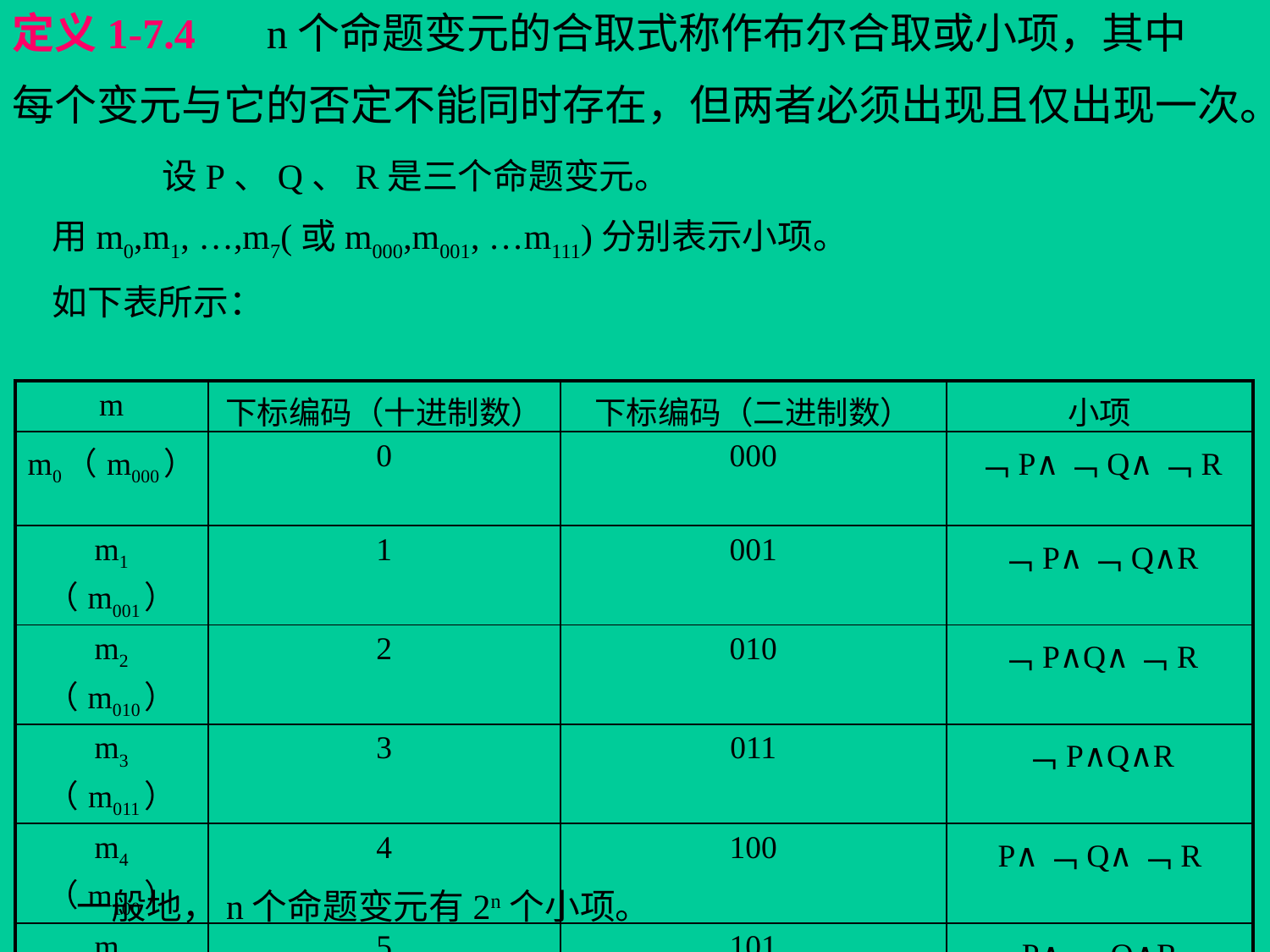

定义1-7.4	n个命题变元的合取式称作布尔合取或小项，其中
每个变元与它的否定不能同时存在，但两者必须出现且仅出现一次。
                  设P、Q、R是三个命题变元。
    用m0,m1, …,m7(或m000,m001, …m111)分别表示小项。
    如下表所示：
| m | 下标编码（十进制数） | 下标编码（二进制数） | 小项 |
| --- | --- | --- | --- |
| m0（m000） | 0 | 000 | ﹁P∧﹁Q∧﹁R |
| m1 （m001） | 1 | 001 | ﹁P∧﹁Q∧R |
| m2 （m010） | 2 | 010 | ﹁P∧Q∧﹁R |
| m3 （m011） | 3 | 011 | ﹁P∧Q∧R |
| m4 （m100） | 4 | 100 | P∧﹁Q∧﹁R |
| m5 （m101） | 5 | 101 | P∧﹁Q∧R |
| m6 （m110） | 6 | 110 | P∧Q∧﹁R |
| m7 （m111） | 7 | 111 | P∧Q∧R |
   一般地，n个命题变元有2n个小项。